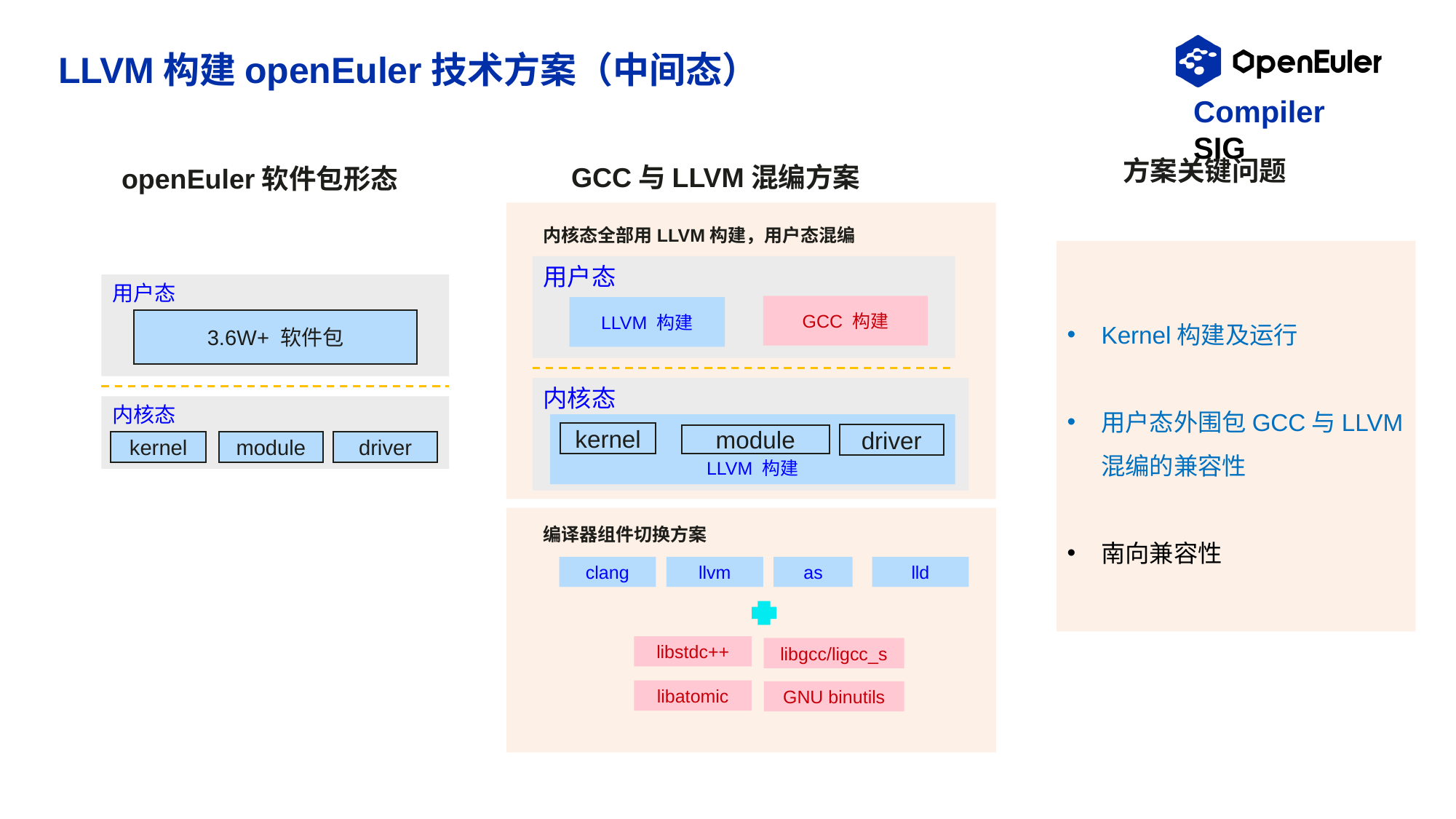

# LLVM构建openEuler技术方案（中间态）
方案关键问题
GCC与LLVM混编方案
openEuler软件包形态

内核态全部用LLVM构建，用户态混编
Kernel构建及运行

用户态外围包GCC与LLVM混编的兼容性

南向兼容性
用户态
用户态
GCC 构建
LLVM 构建
3.6W+ 软件包
内核态
内核态
LLVM 构建
kernel
driver
module
driver
kernel
module
编译器组件切换方案

clang
llvm
as
lld

libstdc++
libgcc/ligcc_s
libatomic
GNU binutils